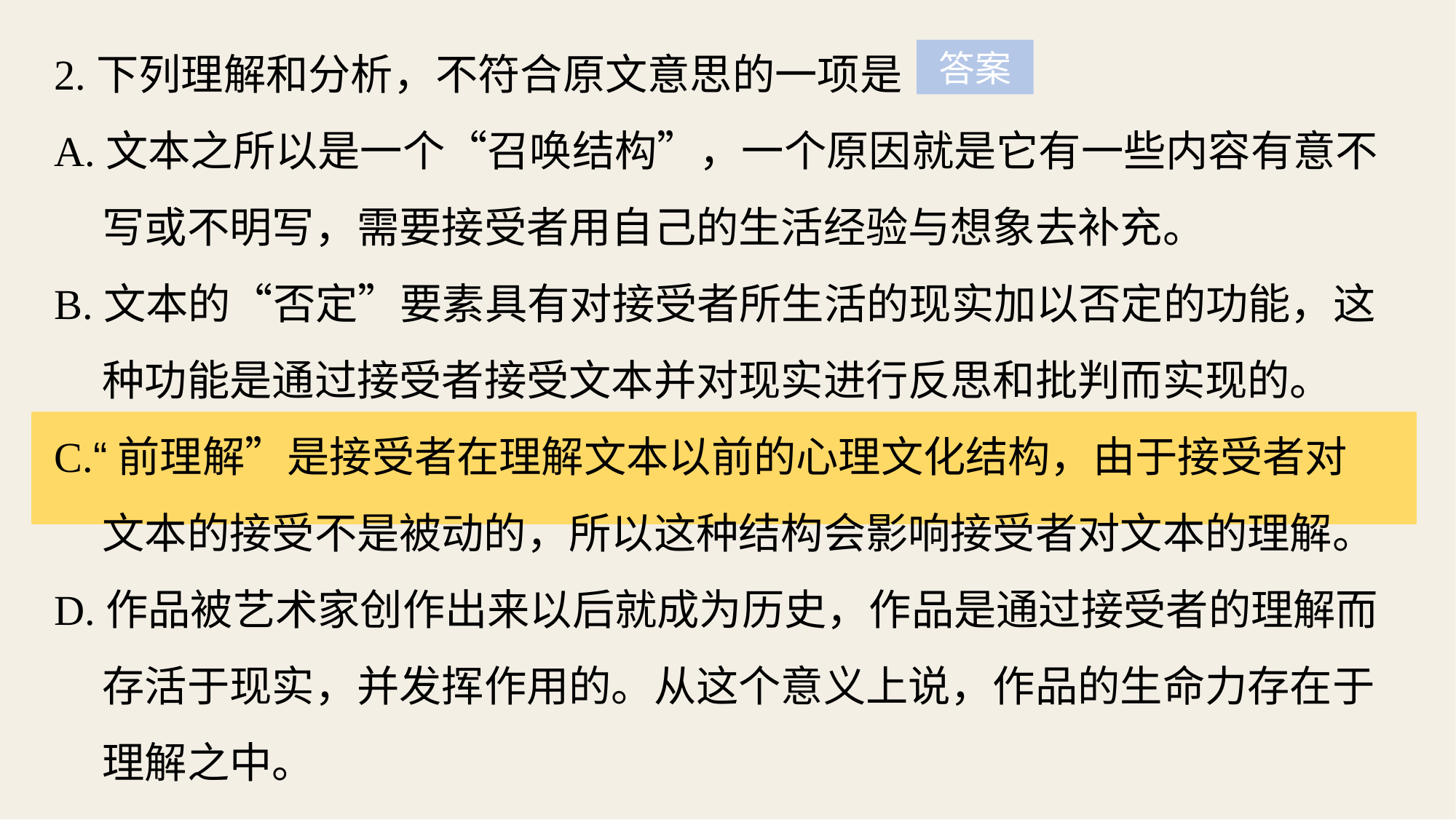

2.下列理解和分析，不符合原文意思的一项是
A.文本之所以是一个“召唤结构”，一个原因就是它有一些内容有意不
    写或不明写，需要接受者用自己的生活经验与想象去补充。
B.文本的“否定”要素具有对接受者所生活的现实加以否定的功能，这
    种功能是通过接受者接受文本并对现实进行反思和批判而实现的。
C.“前理解”是接受者在理解文本以前的心理文化结构，由于接受者对
    文本的接受不是被动的，所以这种结构会影响接受者对文本的理解。
D.作品被艺术家创作出来以后就成为历史，作品是通过接受者的理解而
    存活于现实，并发挥作用的。从这个意义上说，作品的生命力存在于
    理解之中。
答案